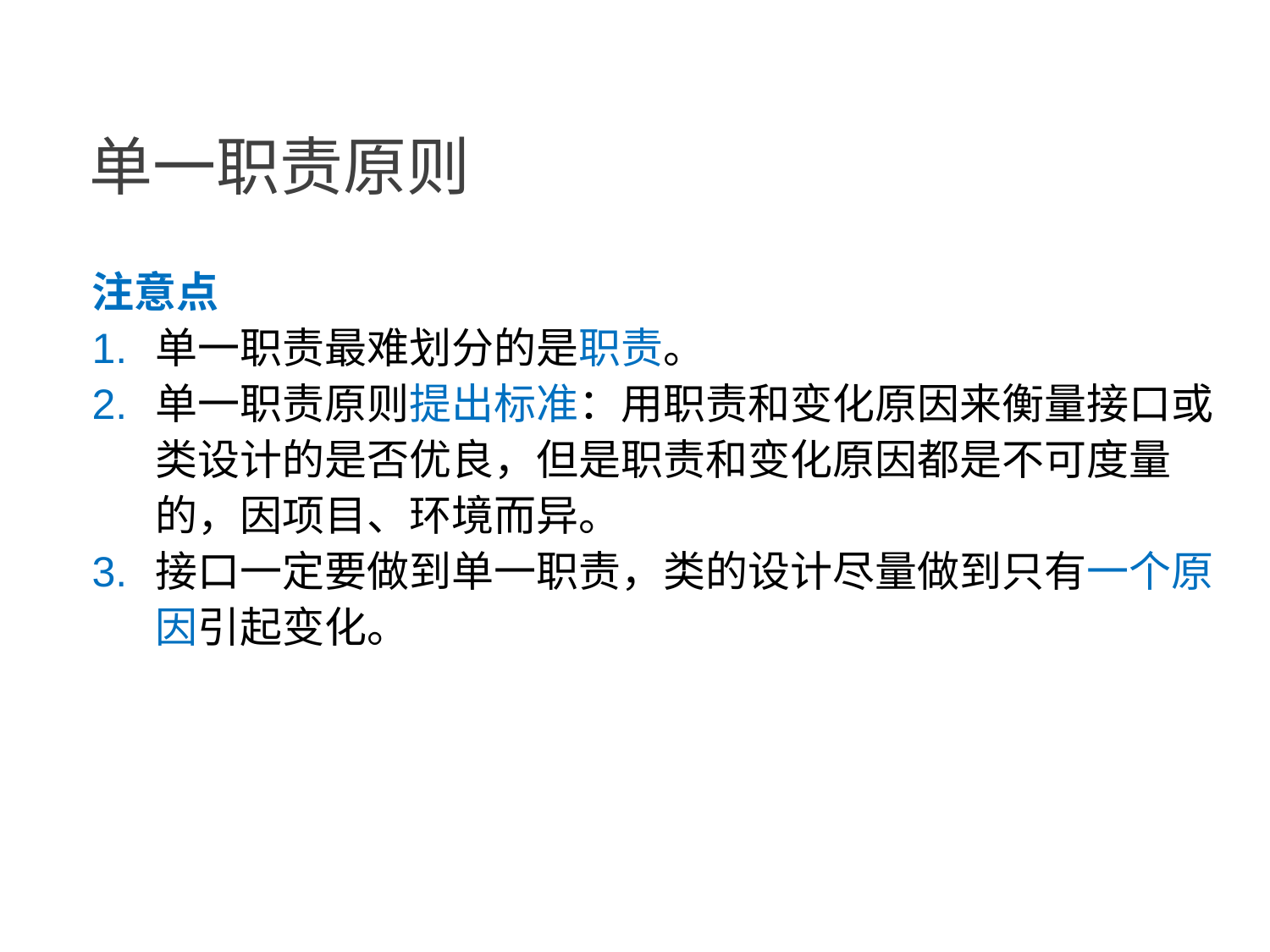

单一职责原则
注意点
单一职责最难划分的是职责。
单一职责原则提出标准：用职责和变化原因来衡量接口或类设计的是否优良，但是职责和变化原因都是不可度量的，因项目、环境而异。
接口一定要做到单一职责，类的设计尽量做到只有一个原因引起变化。